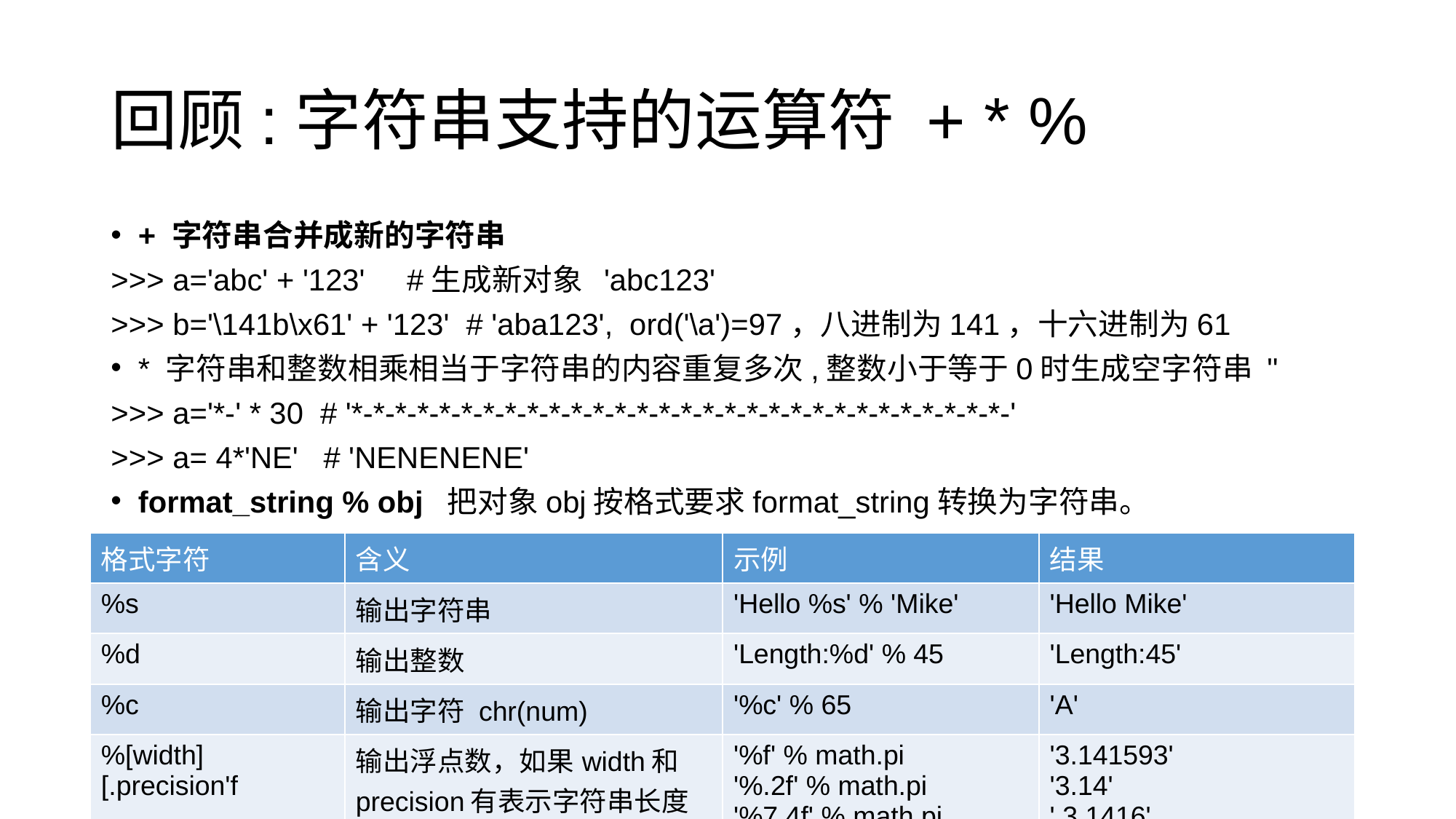

# 回顾:字符串支持的运算符 + * %
+ 字符串合并成新的字符串
>>> a='abc' + '123'     #生成新对象  'abc123'
>>> b='\141b\x61' + '123'  # 'aba123',  ord('\a')=97，八进制为141，十六进制为61
* 字符串和整数相乘相当于字符串的内容重复多次,整数小于等于0时生成空字符串 ''
>>> a='*-' * 30  # '*-*-*-*-*-*-*-*-*-*-*-*-*-*-*-*-*-*-*-*-*-*-*-*-*-*-*-*-*-*-'
>>> a= 4*'NE'   # 'NENENENE'
format_string % obj  把对象obj按格式要求format_string转换为字符串。

| 格式字符 | 含义 | 示例 | 结果 |
| --- | --- | --- | --- |
| %s | 输出字符串 | 'Hello %s' % 'Mike' | 'Hello Mike' |
| %d | 输出整数 | 'Length:%d' % 45 | 'Length:45' |
| %c | 输出字符 chr(num) | '%c' % 65 | 'A' |
| %[width][.precision'f | 输出浮点数，如果width和precision有表示字符串长度为width，小数点后precision位 | '%f' % math.pi '%.2f' % math.pi '%7.4f' % math.pi | '3.141593' '3.14' ' 3.1416' |